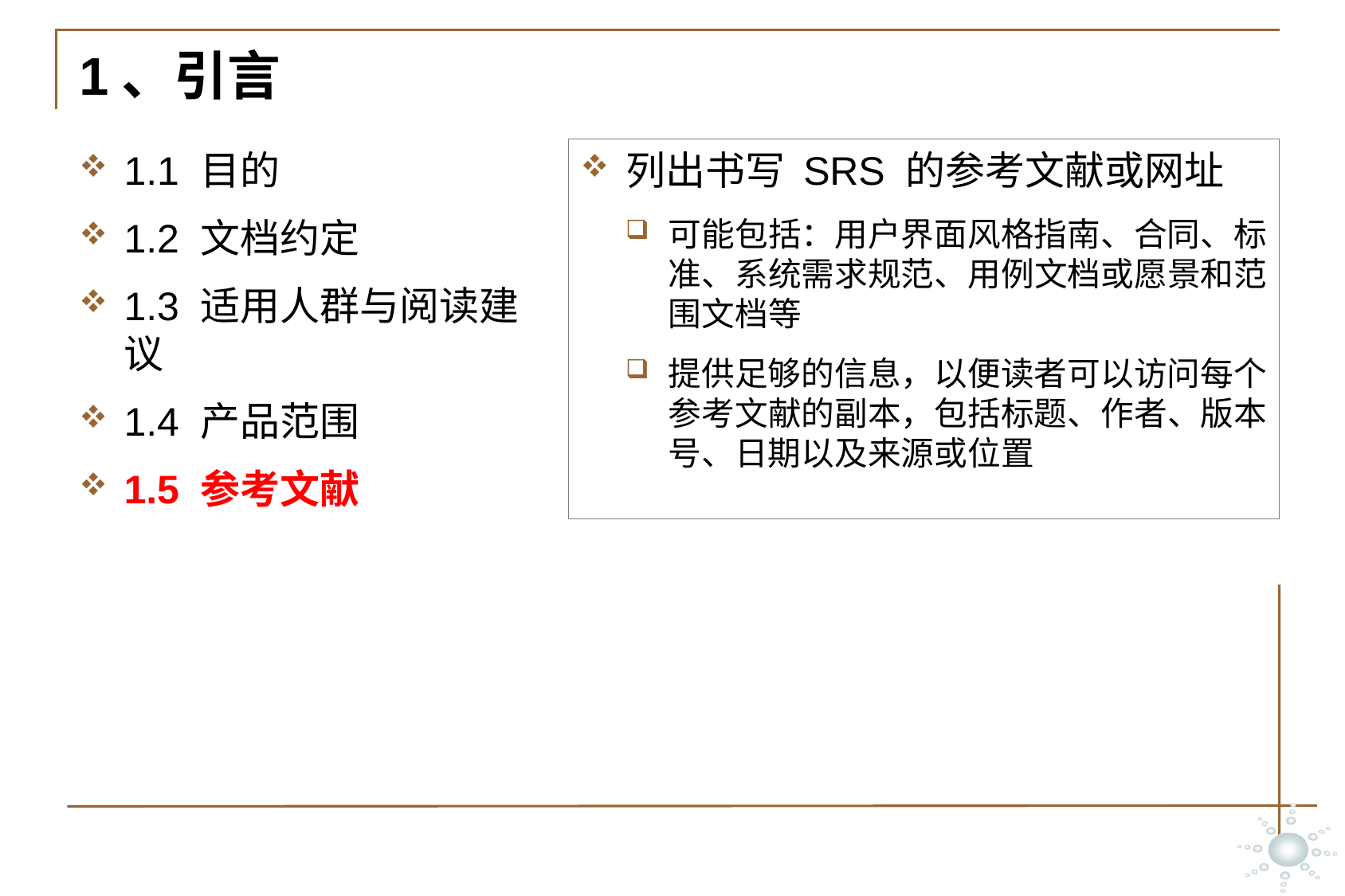

# 1、引言
1.1 目的
1.2 文档约定
1.3 适用人群与阅读建议
1.4 产品范围
1.5 参考文献
列出书写 SRS 的参考文献或网址
可能包括：用户界面风格指南、合同、标准、系统需求规范、用例文档或愿景和范围文档等
提供足够的信息，以便读者可以访问每个参考文献的副本，包括标题、作者、版本号、日期以及来源或位置
11